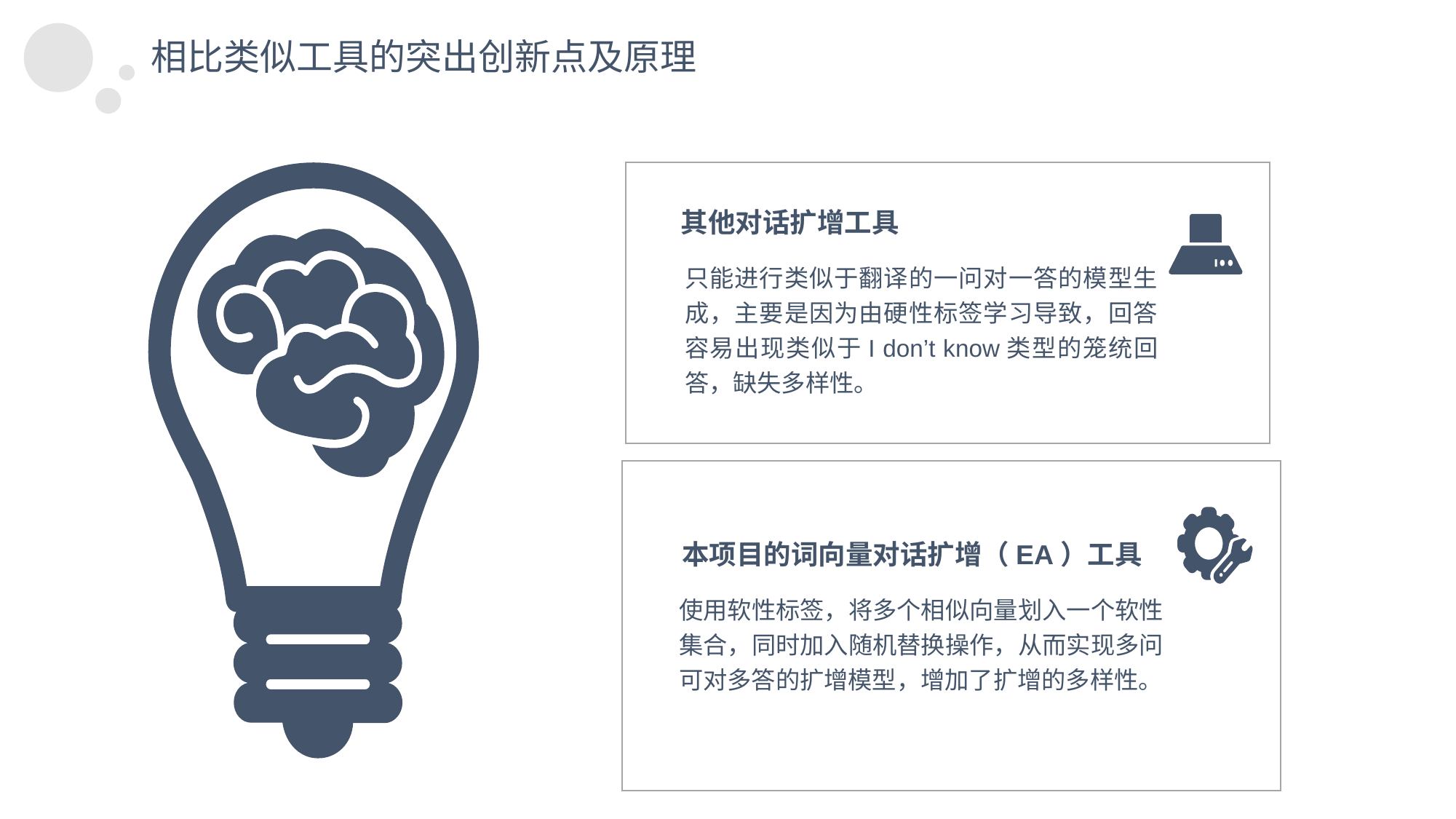

相比类似工具的突出创新点及原理

其他对话扩增工具
只能进行类似于翻译的一问对一答的模型生成，主要是因为由硬性标签学习导致，回答容易出现类似于I don’t know类型的笼统回答，缺失多样性。

本项目的词向量对话扩增（EA）工具
使用软性标签，将多个相似向量划入一个软性集合，同时加入随机替换操作，从而实现多问可对多答的扩增模型，增加了扩增的多样性。